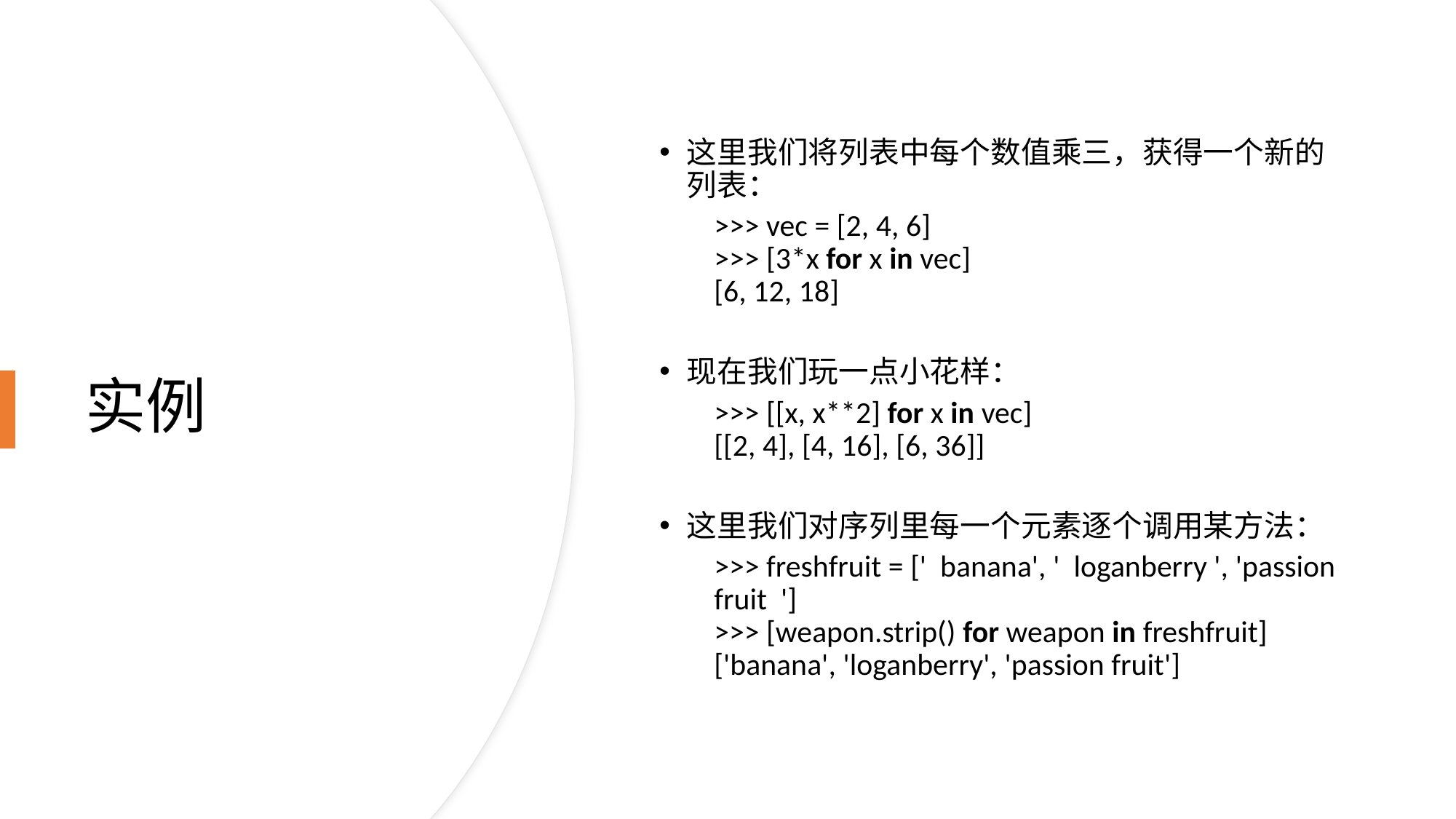

这里我们将列表中每个数值乘三，获得一个新的列表：
>>> vec = [2, 4, 6]
>>> [3*x for x in vec]
[6, 12, 18]
现在我们玩一点小花样：
>>> [[x, x**2] for x in vec]
[[2, 4], [4, 16], [6, 36]]
这里我们对序列里每一个元素逐个调用某方法：
>>> freshfruit = ['  banana', '  loganberry ', 'passion fruit  ']
>>> [weapon.strip() for weapon in freshfruit]
['banana', 'loganberry', 'passion fruit']
# 实例